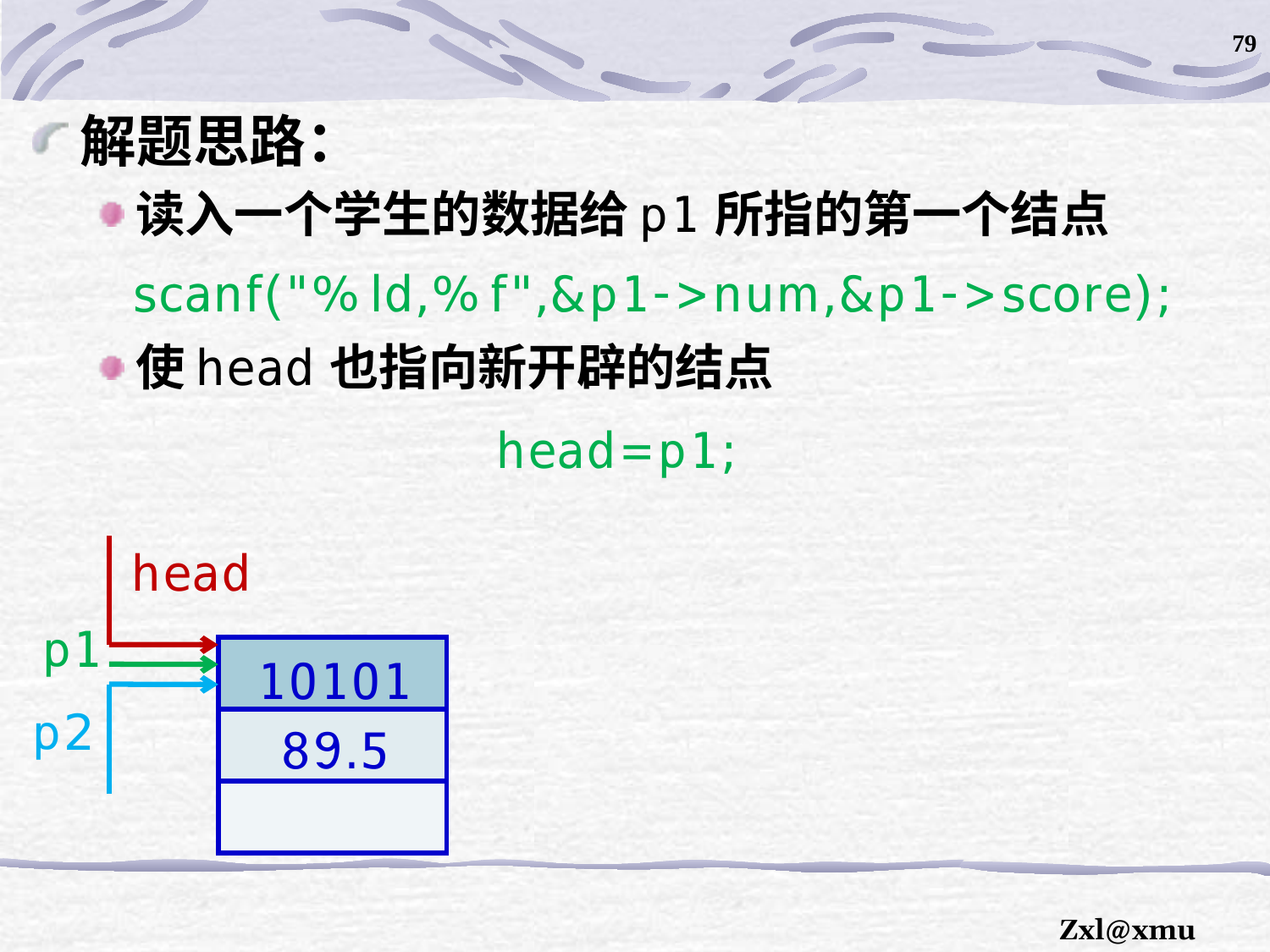

79
解题思路：
读入一个学生的数据给p1所指的第一个结点

使head也指向新开辟的结点
scanf("%ld,%f",&p1->num,&p1->score);
head=p1;
head
p1
10101
89.5
|  |
| --- |
|  |
|  |
p2